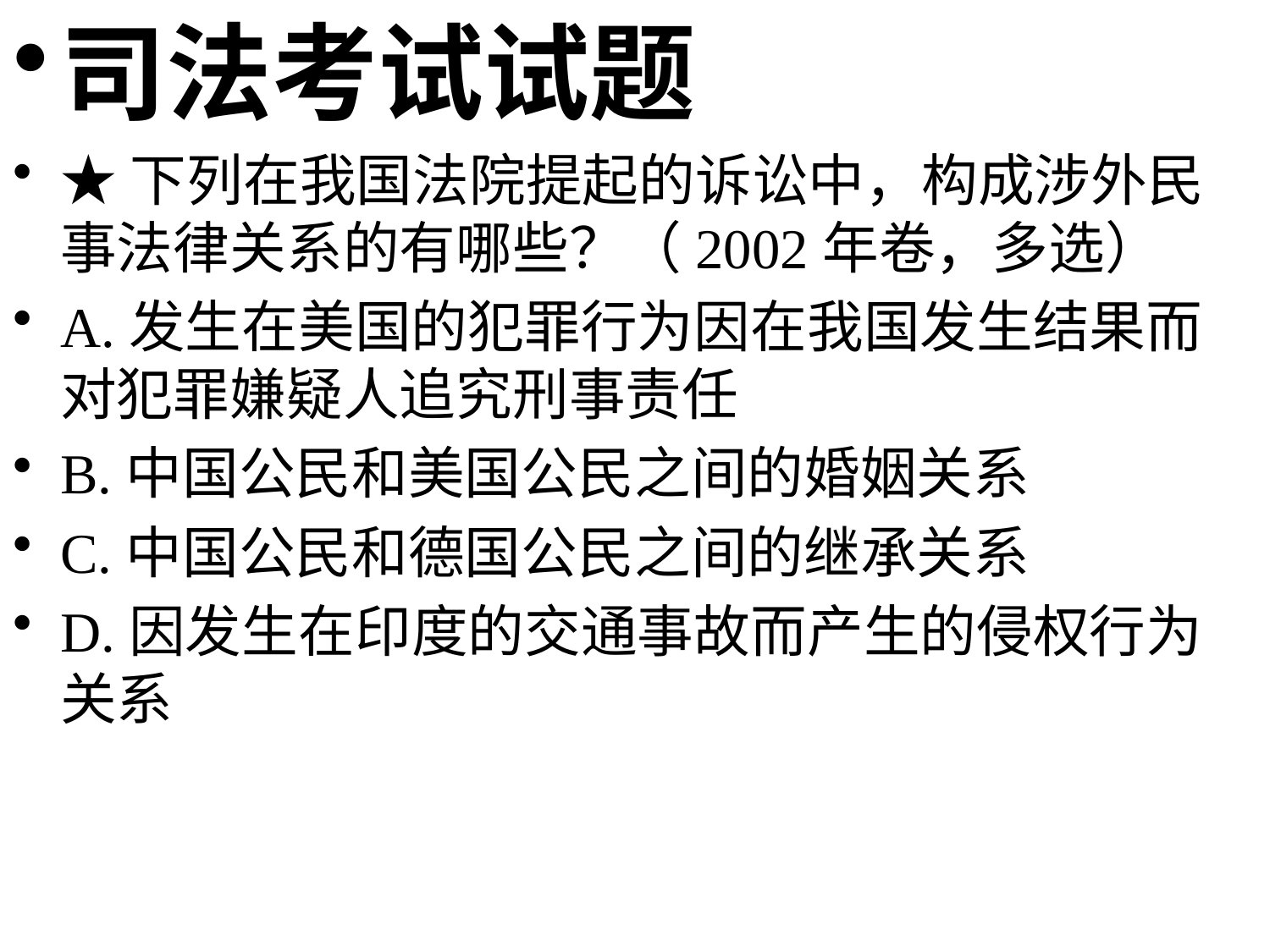

司法考试试题
★下列在我国法院提起的诉讼中，构成涉外民事法律关系的有哪些？（2002年卷，多选）
A.发生在美国的犯罪行为因在我国发生结果而对犯罪嫌疑人追究刑事责任
B.中国公民和美国公民之间的婚姻关系
C.中国公民和德国公民之间的继承关系
D.因发生在印度的交通事故而产生的侵权行为关系